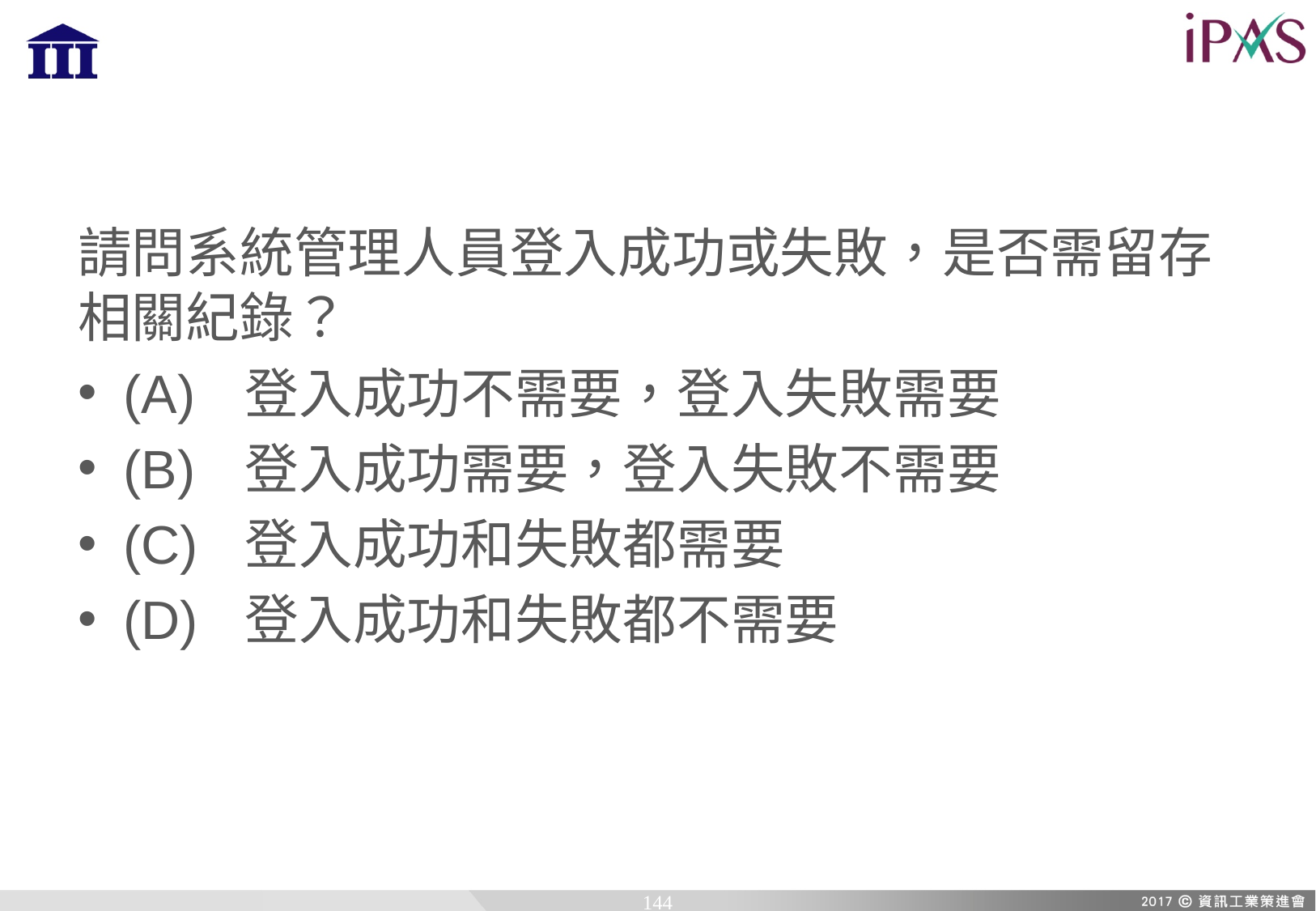

請問系統管理人員登入成功或失敗，是否需留存相關紀錄？
(A)	登入成功不需要，登入失敗需要
(B)	登入成功需要，登入失敗不需要
(C)	登入成功和失敗都需要
(D)	登入成功和失敗都不需要
144